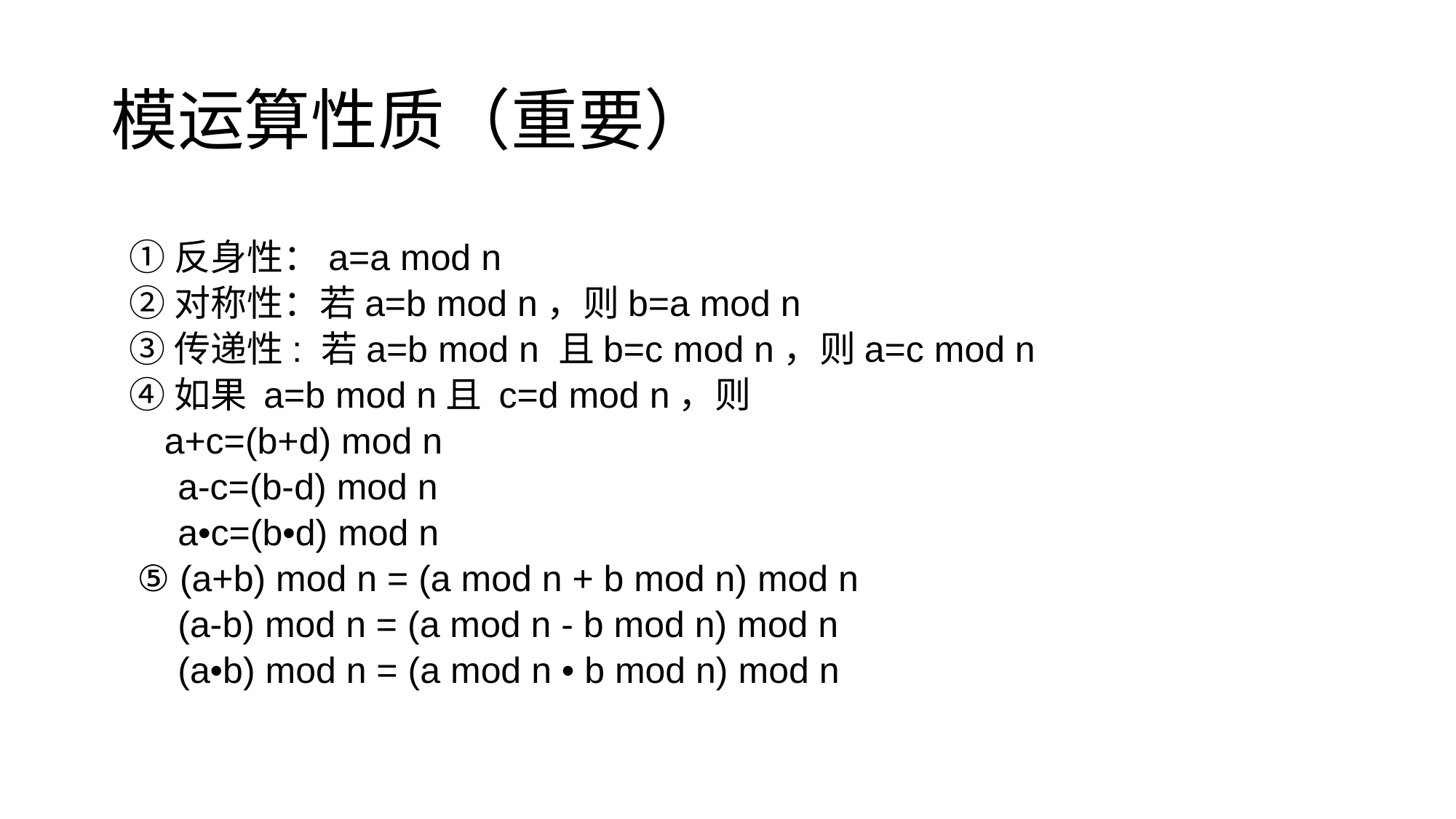

# 模运算性质（重要）

    ①反身性：a=a mod n
    ②对称性：若a=b mod n，则b=a mod n
    ③传递性: 若a=b mod n 且b=c mod n，则a=c mod n
    ④如果 a=b mod n且 c=d mod n，则
	    a+c=(b+d) mod n
        a-c=(b-d) mod n
        a•c=(b•d) mod n
    ⑤ (a+b) mod n = (a mod n + b mod n) mod n
        (a-b) mod n = (a mod n - b mod n) mod n
        (a•b) mod n = (a mod n • b mod n) mod n